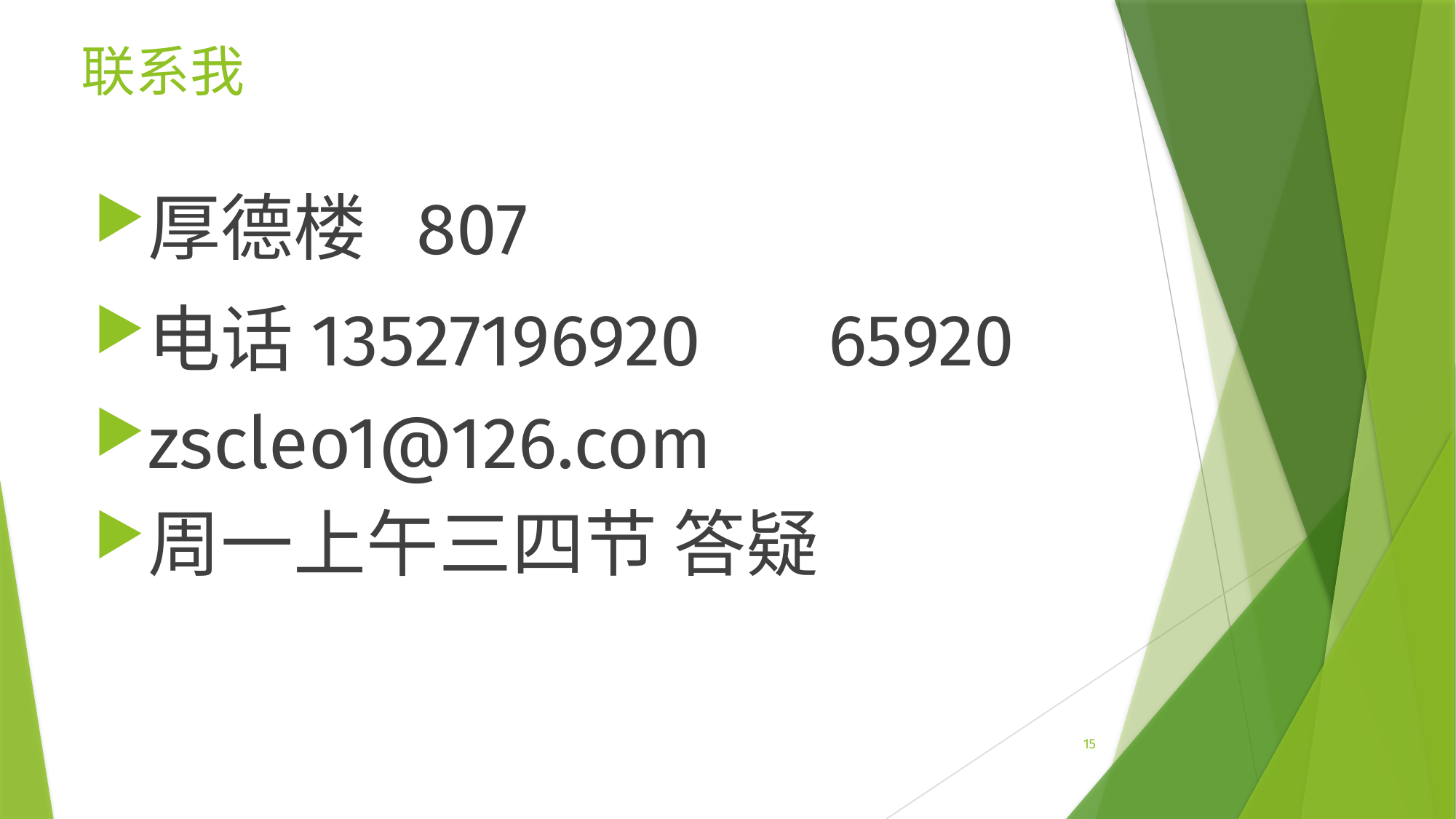

联系我
厚德楼  807
电话13527196920 　65920
zscleo1@126.com
周一上午三四节 答疑
15